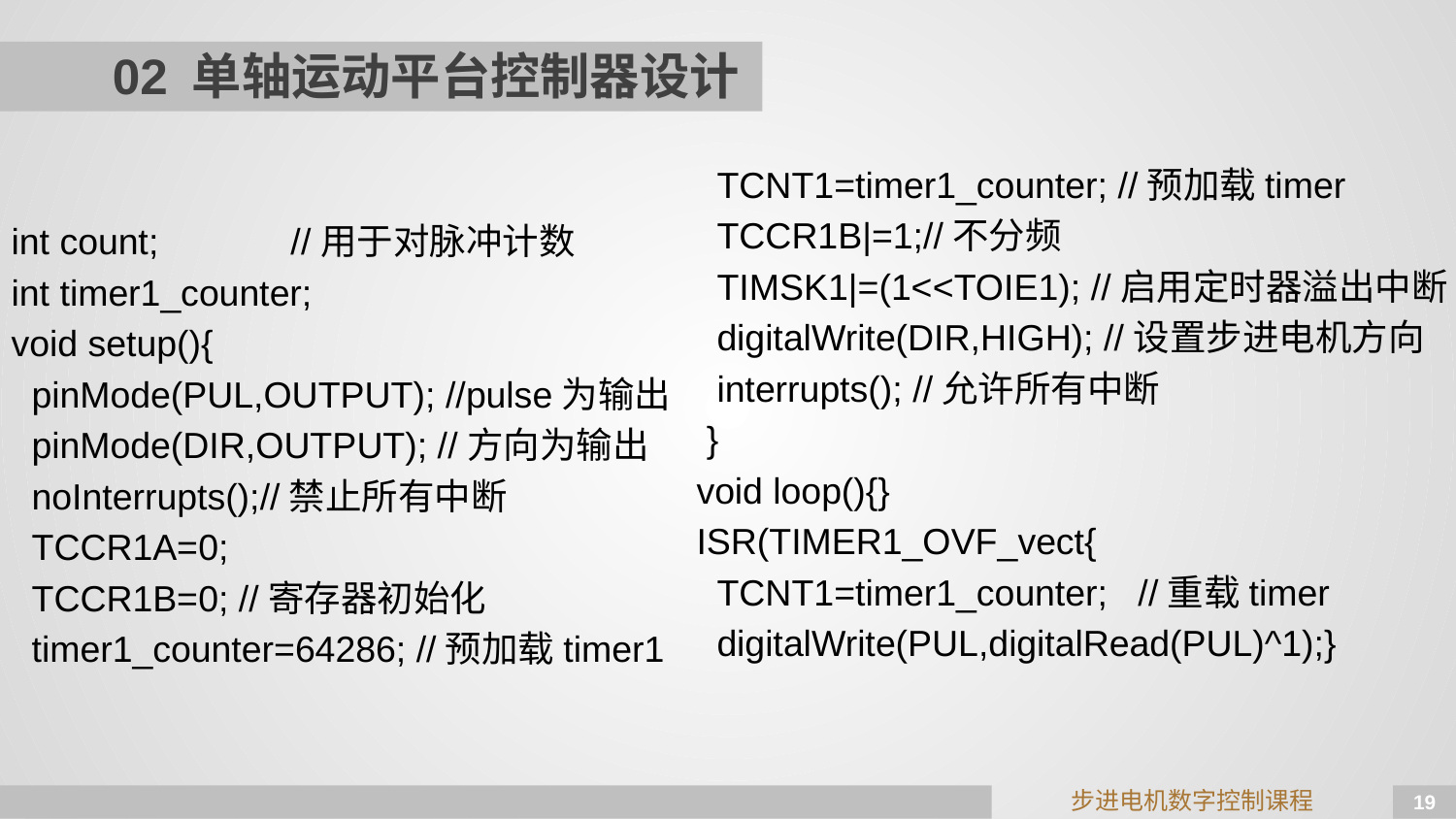

# 02 单轴运动平台控制器设计
  TCNT1=timer1_counter; //预加载timer
  TCCR1B|=1;//不分频
  TIMSK1|=(1<<TOIE1); //启用定时器溢出中断
  digitalWrite(DIR,HIGH); //设置步进电机方向
  interrupts(); //允许所有中断
 }
void loop(){}
ISR(TIMER1_OVF_vect{
  TCNT1=timer1_counter;   //重载timer
  digitalWrite(PUL,digitalRead(PUL)^1);}

int count;             //用于对脉冲计数
int timer1_counter;
void setup(){
  pinMode(PUL,OUTPUT); //pulse为输出
  pinMode(DIR,OUTPUT); //方向为输出
  noInterrupts();//禁止所有中断
  TCCR1A=0;
  TCCR1B=0; //寄存器初始化
  timer1_counter=64286; //预加载timer1